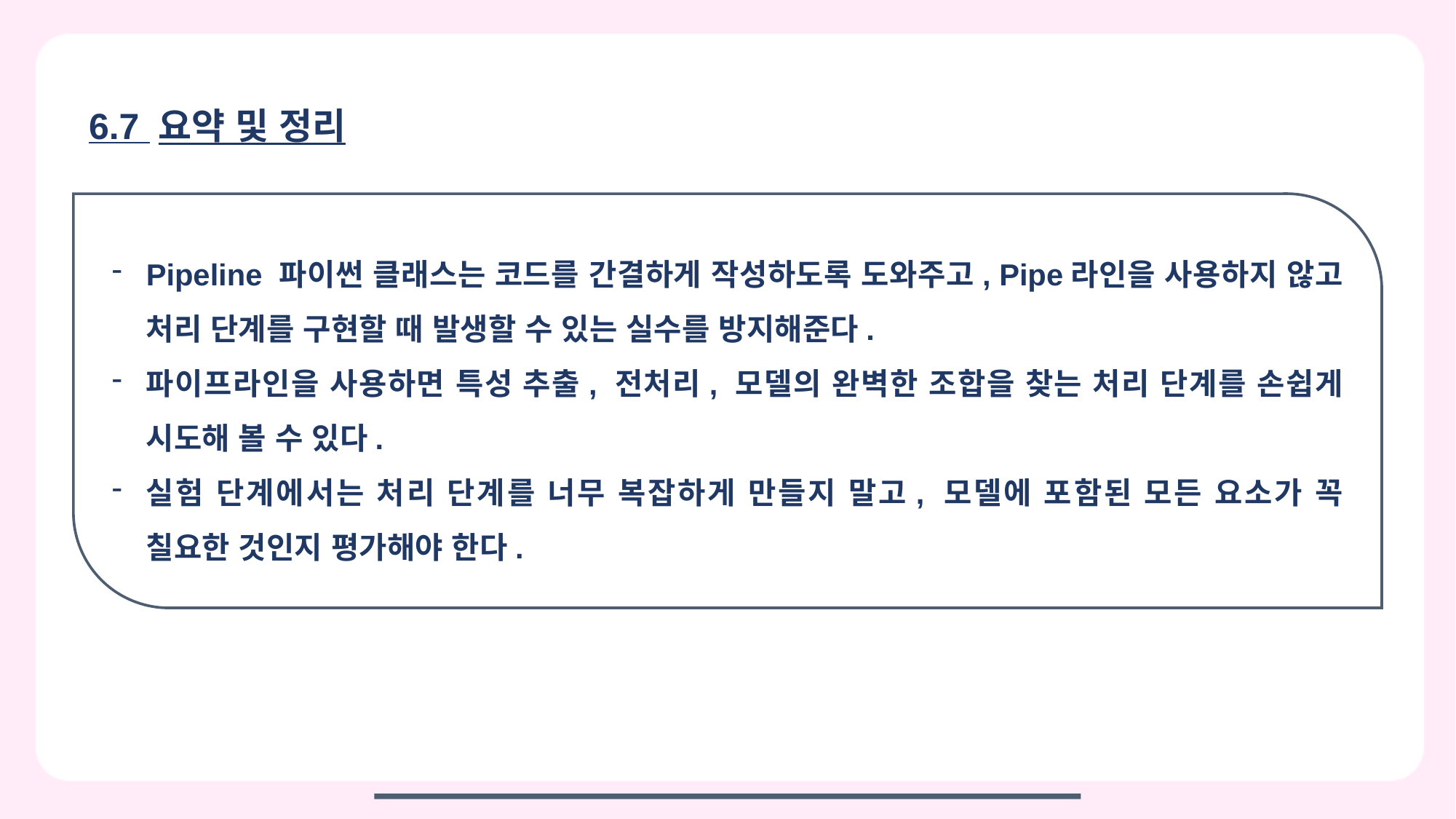

6.7 요약 및 정리
Pipeline 파이썬 클래스는 코드를 간결하게 작성하도록 도와주고, Pipe라인을 사용하지 않고 처리 단계를 구현할 때 발생할 수 있는 실수를 방지해준다.
파이프라인을 사용하면 특성 추출, 전처리, 모델의 완벽한 조합을 찾는 처리 단계를 손쉽게 시도해 볼 수 있다.
실험 단계에서는 처리 단계를 너무 복잡하게 만들지 말고, 모델에 포함된 모든 요소가 꼭 칠요한 것인지 평가해야 한다.